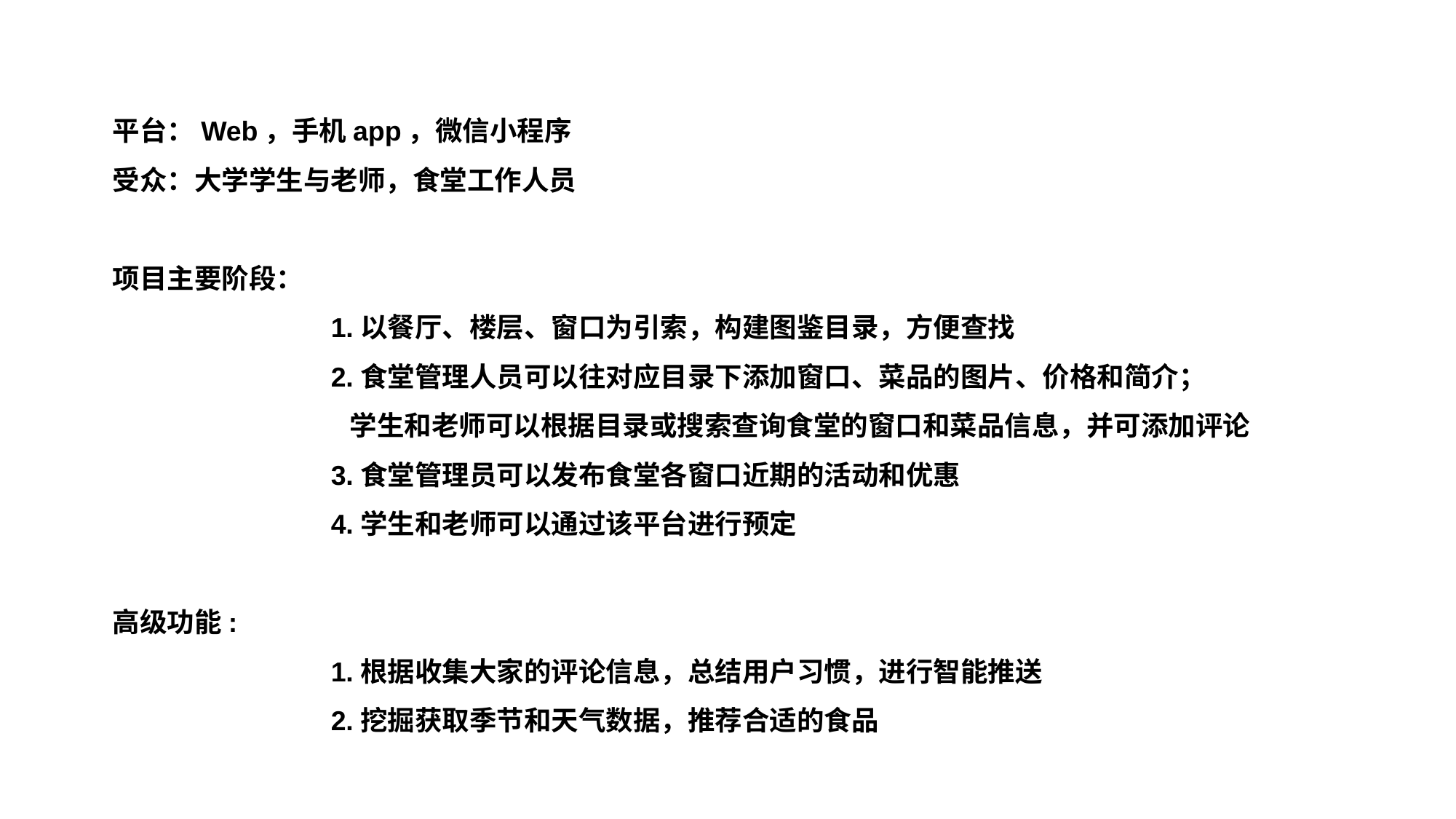

平台：Web，手机app，微信小程序
受众：大学学生与老师，食堂工作人员

项目主要阶段：
		1.以餐厅、楼层、窗口为引索，构建图鉴目录，方便查找
		2.食堂管理人员可以往对应目录下添加窗口、菜品的图片、价格和简介；
		  学生和老师可以根据目录或搜索查询食堂的窗口和菜品信息，并可添加评论
		3.食堂管理员可以发布食堂各窗口近期的活动和优惠
		4.学生和老师可以通过该平台进行预定

高级功能:
		1.根据收集大家的评论信息，总结用户习惯，进行智能推送
		2.挖掘获取季节和天气数据，推荐合适的食品